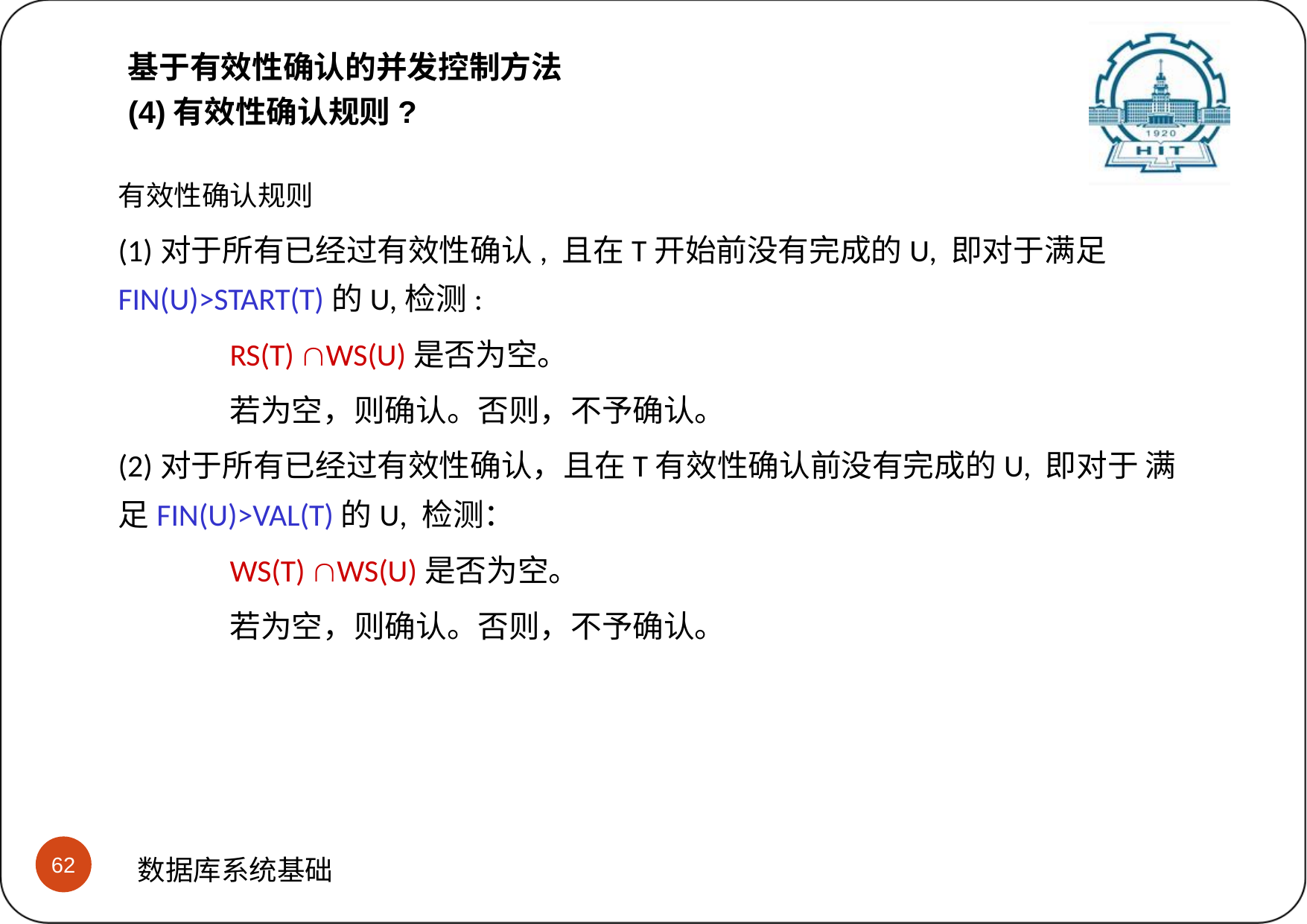

# 基于有效性确认的并发控制方法
(4)有效性确认规则?
有效性确认规则
(1)对于所有已经过有效性确认, 且在T开始前没有完成的U, 即对于满足 FIN(U)>START(T)的U,检测:
RS(T) ∩WS(U)是否为空。
若为空，则确认。否则，不予确认。
(2)对于所有已经过有效性确认，且在T有效性确认前没有完成的U, 即对于 满足FIN(U)>VAL(T)的U, 检测：
WS(T) ∩WS(U)是否为空。
若为空，则确认。否则，不予确认。